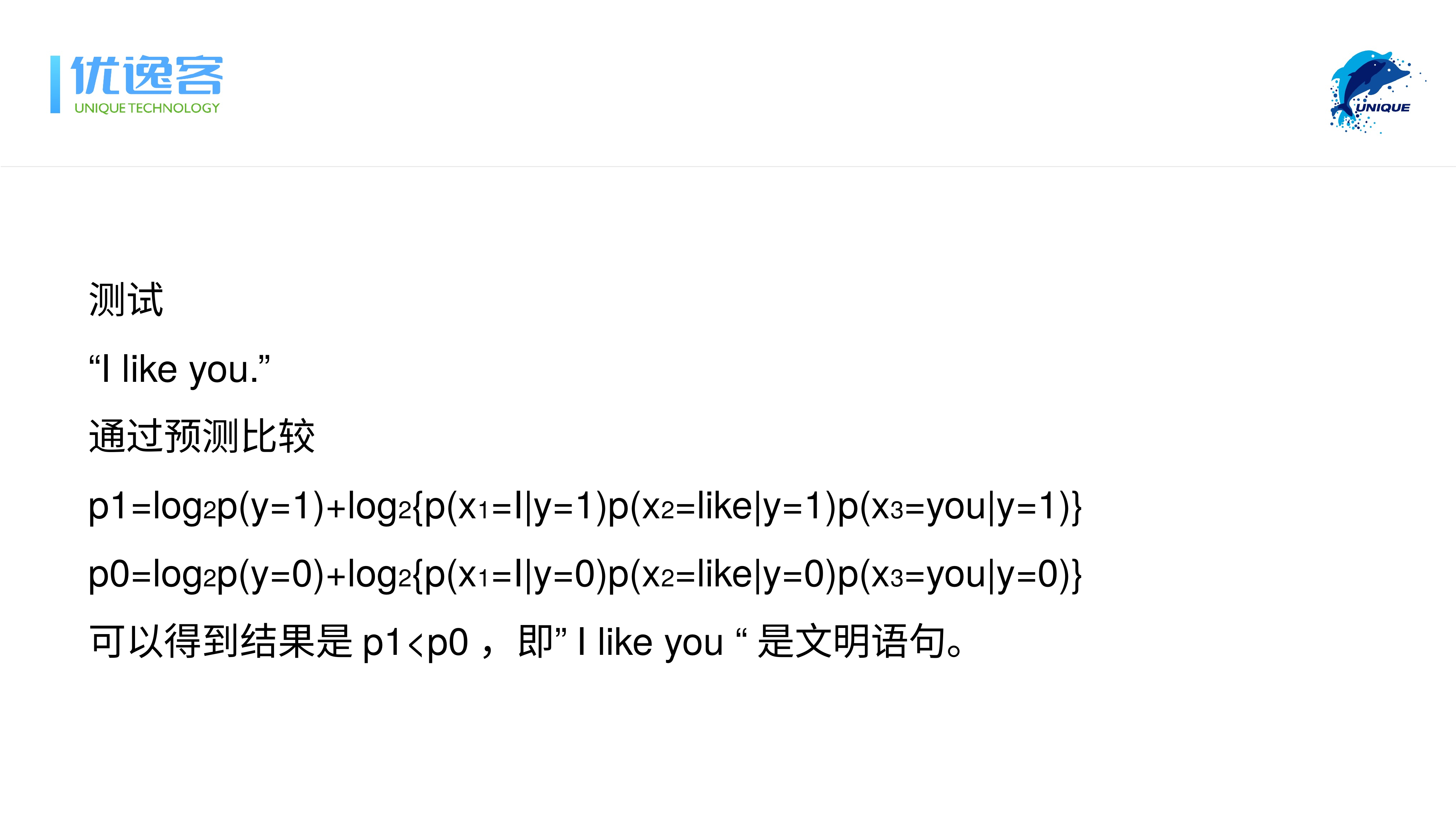

测试
“I like you.”
通过预测比较
p1=log2p(y=1)+log2{p(x1=I|y=1)p(x2=like|y=1)p(x3=you|y=1)}
p0=log2p(y=0)+log2{p(x1=I|y=0)p(x2=like|y=0)p(x3=you|y=0)}
可以得到结果是p1<p0，即”I like you “是文明语句。